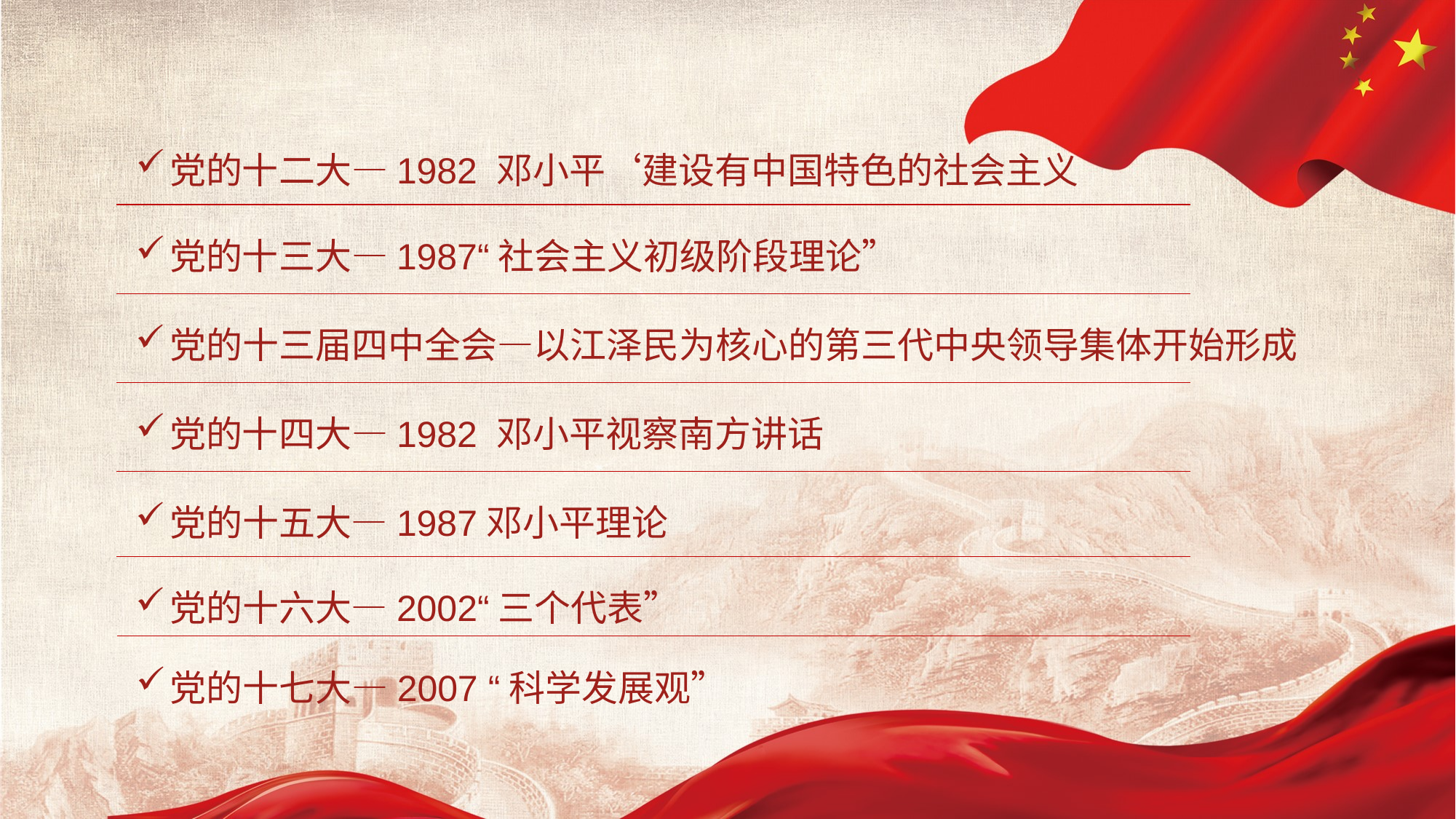

党的十二大—1982 邓小平‘建设有中国特色的社会主义
党的十三大—1987“社会主义初级阶段理论”
党的十三届四中全会—以江泽民为核心的第三代中央领导集体开始形成
党的十四大—1982 邓小平视察南方讲话
党的十五大—1987邓小平理论
党的十六大—2002“三个代表”
党的十七大—2007 “科学发展观”